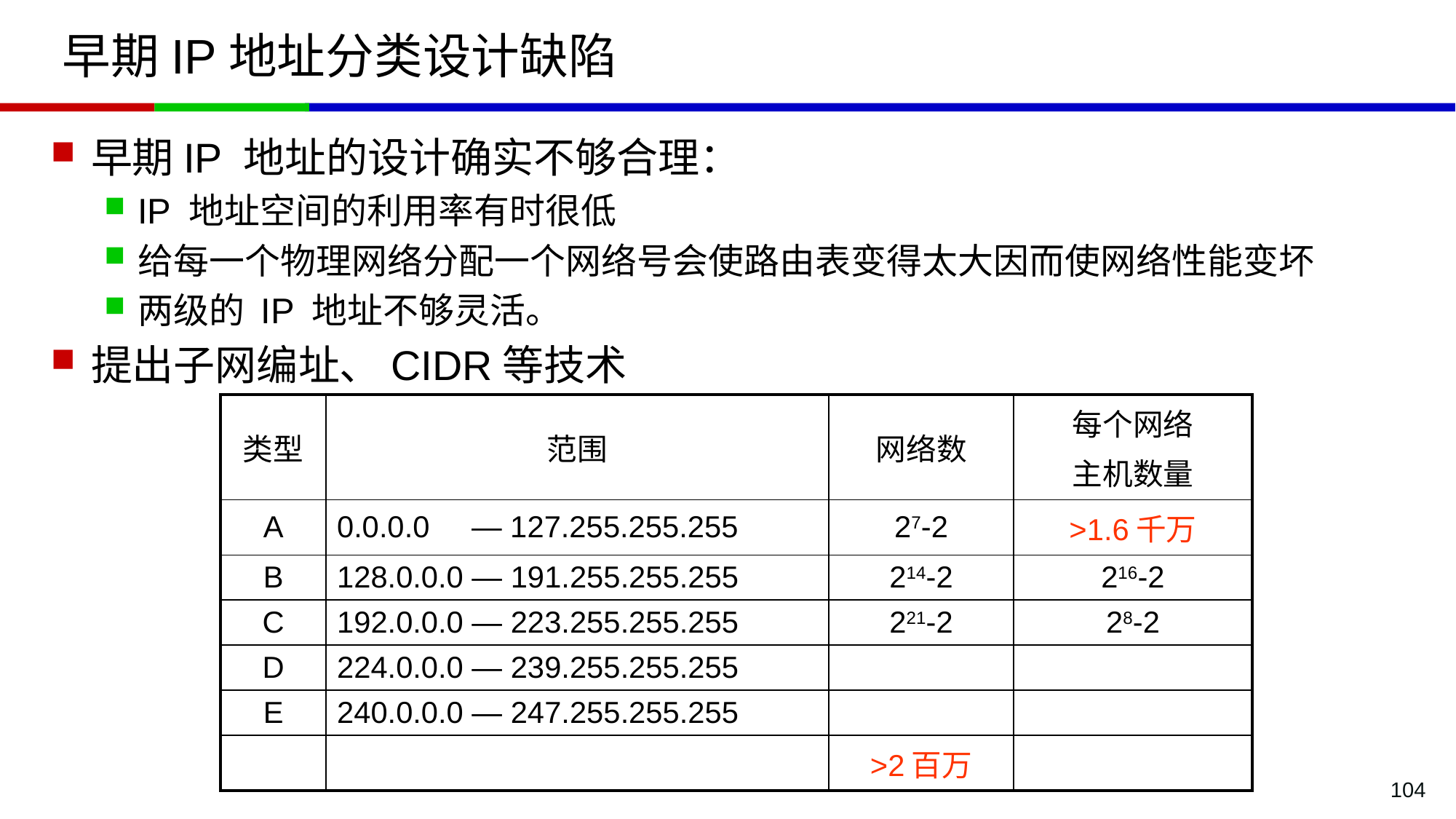

# 早期IP地址分类设计缺陷
早期IP 地址的设计确实不够合理：
IP 地址空间的利用率有时很低
给每一个物理网络分配一个网络号会使路由表变得太大因而使网络性能变坏
两级的 IP 地址不够灵活。
提出子网编址、CIDR等技术

| 类型 | 范围 | 网络数 | 每个网络 主机数量 |
| --- | --- | --- | --- |
| A | 0.0.0.0 — 127.255.255.255 | 27-2 | >1.6千万 |
| B | 128.0.0.0 — 191.255.255.255 | 214-2 | 216-2 |
| C | 192.0.0.0 — 223.255.255.255 | 221-2 | 28-2 |
| D | 224.0.0.0 — 239.255.255.255 |  |  |
| E | 240.0.0.0 — 247.255.255.255 |  |  |
|  |  | >2百万 |  |
104